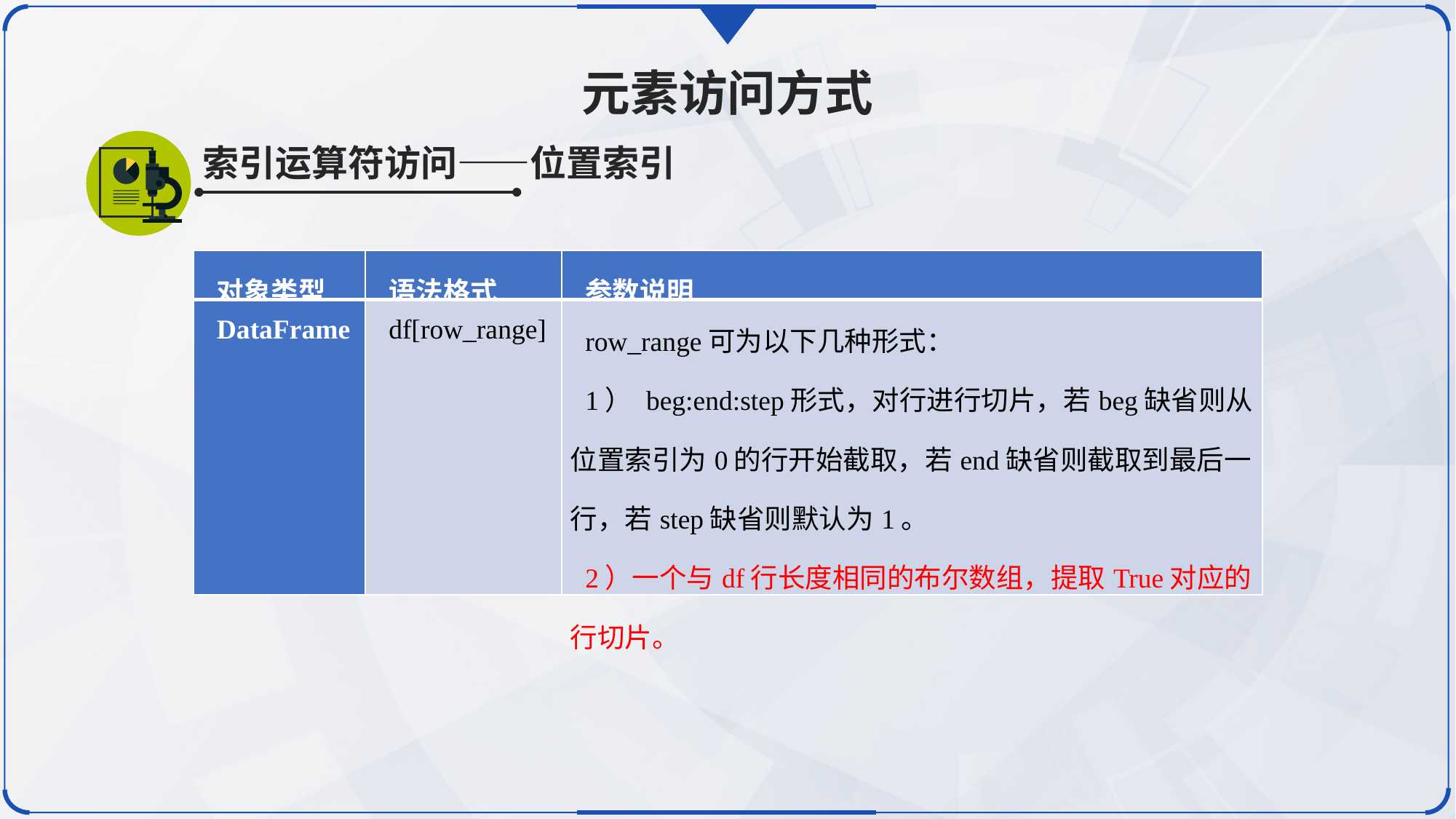

元素访问方式

索引运算符访问——位置索引
| 对象类型 | 语法格式 | 参数说明 |
| --- | --- | --- |
| DataFrame | df[row\_range] | row\_range可为以下几种形式： 1） beg:end:step形式，对行进行切片，若beg缺省则从位置索引为0的行开始截取，若end缺省则截取到最后一行，若step缺省则默认为1。 2）一个与df行长度相同的布尔数组，提取True对应的行切片。 |